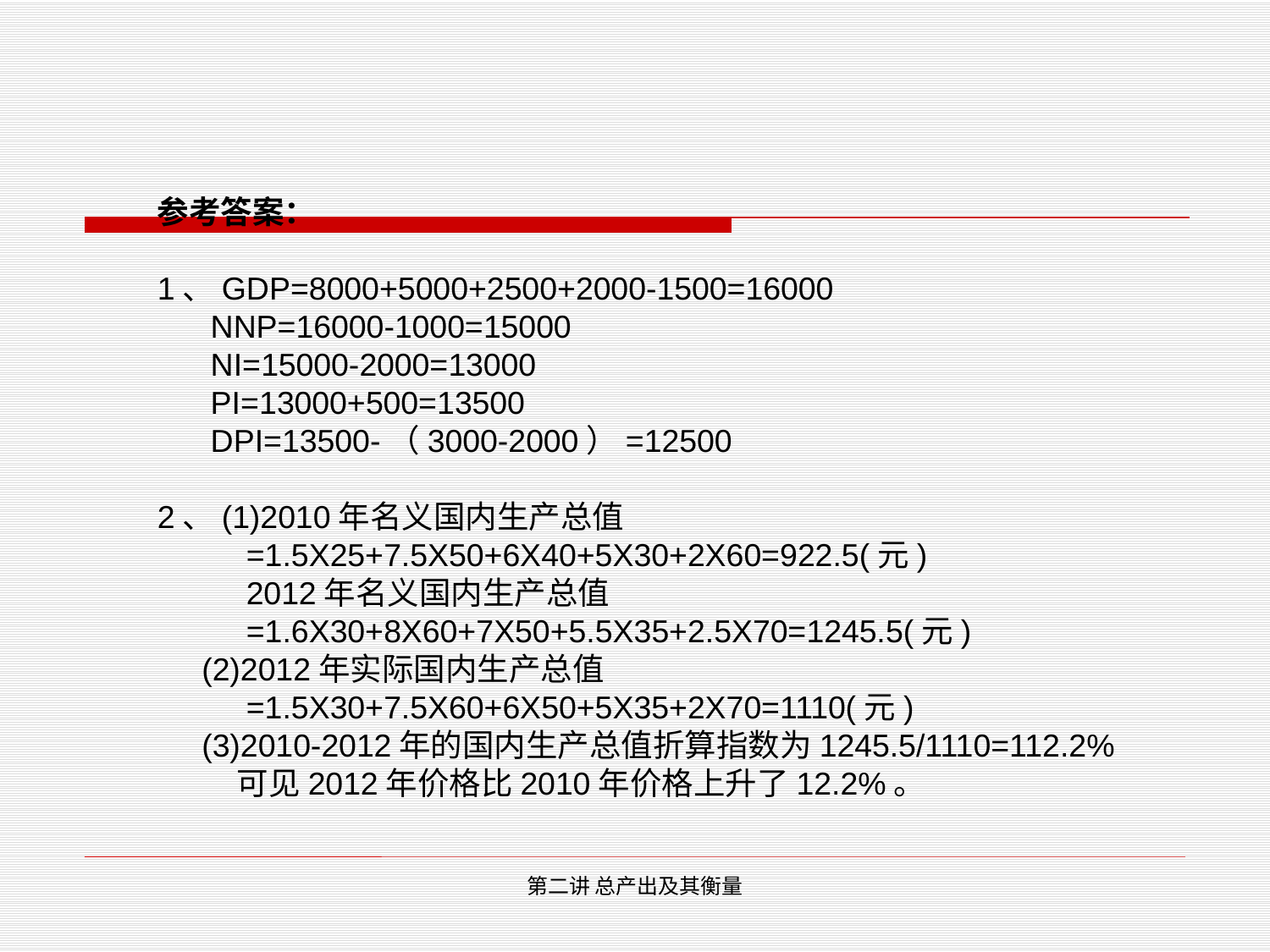

参考答案：

1、GDP=8000+5000+2500+2000-1500=16000
      NNP=16000-1000=15000
      NI=15000-2000=13000
      PI=13000+500=13500
      DPI=13500-（3000-2000）=12500

2、(1)2010年名义国内生产总值
          =1.5Χ25+7.5Χ50+6Χ40+5Χ30+2Χ60=922.5(元)
          2012年名义国内生产总值
          =1.6Χ30+8Χ60+7Χ50+5.5Χ35+2.5Χ70=1245.5(元)
     (2)2012年实际国内生产总值
          =1.5Χ30+7.5Χ60+6Χ50+5Χ35+2Χ70=1110(元)
     (3)2010-2012年的国内生产总值折算指数为1245.5/1110=112.2%
          可见2012年价格比2010年价格上升了12.2%。

第二讲 总产出及其衡量